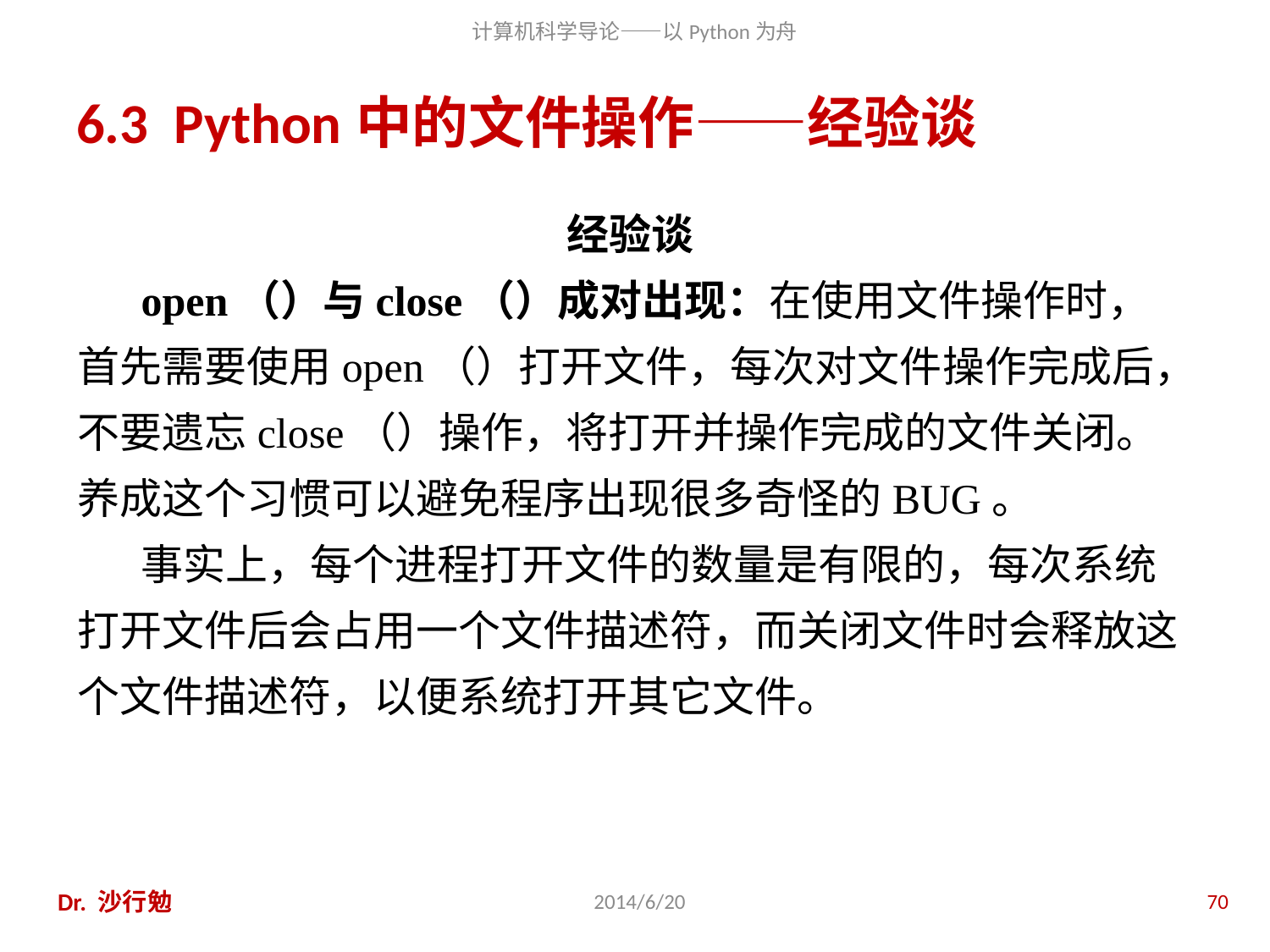

# 6.3  Python中的文件操作——经验谈
经验谈
open（）与close（）成对出现：在使用文件操作时，首先需要使用open（）打开文件，每次对文件操作完成后，不要遗忘close（）操作，将打开并操作完成的文件关闭。养成这个习惯可以避免程序出现很多奇怪的BUG。
事实上，每个进程打开文件的数量是有限的，每次系统打开文件后会占用一个文件描述符，而关闭文件时会释放这个文件描述符，以便系统打开其它文件。

Dr. 沙行勉
2014/6/20
70